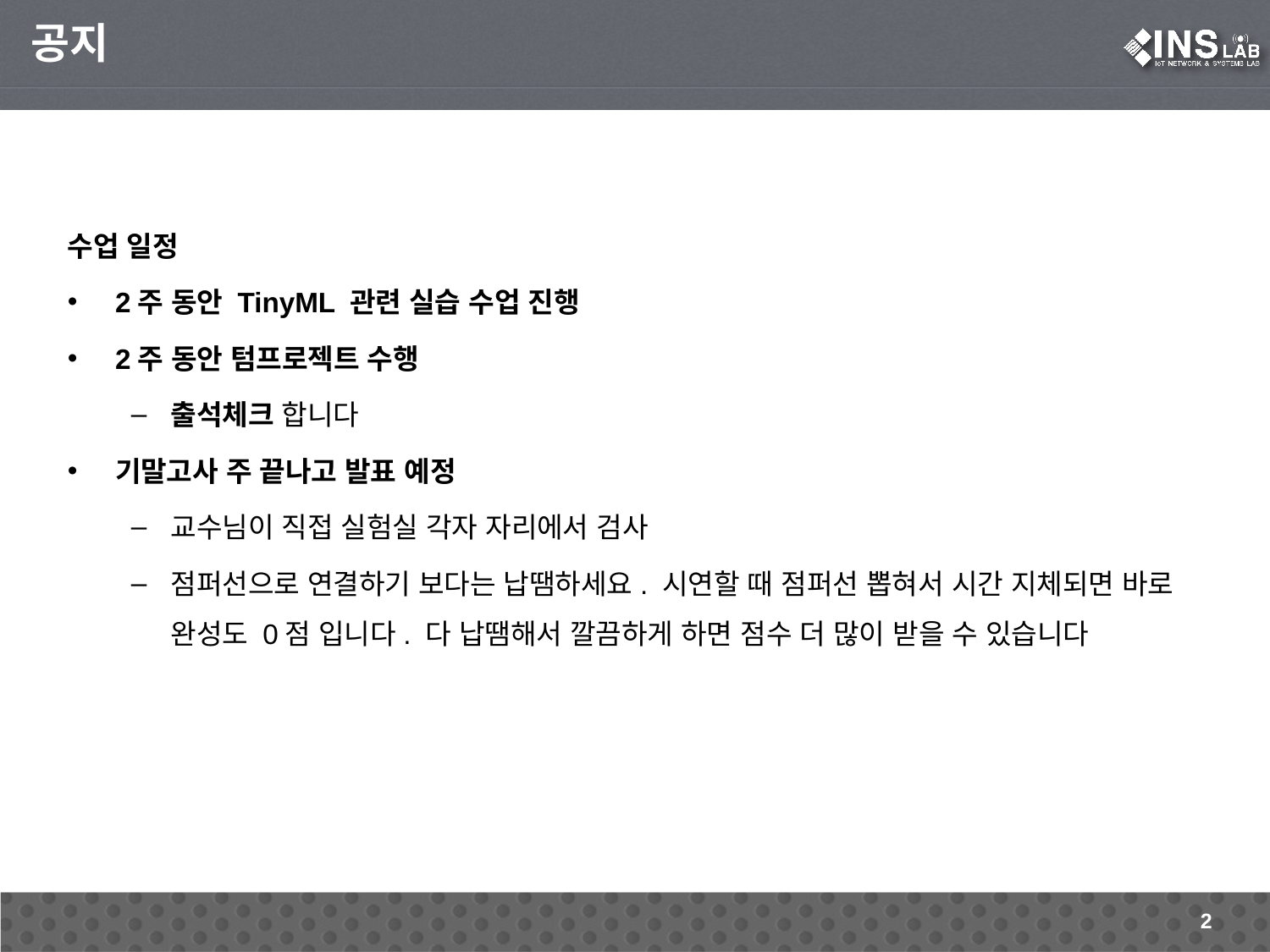

공지

수업 일정
2주 동안 TinyML 관련 실습 수업 진행
2주 동안 텀프로젝트 수행
출석체크 합니다
기말고사 주 끝나고 발표 예정
교수님이 직접 실험실 각자 자리에서 검사
점퍼선으로 연결하기 보다는 납땜하세요. 시연할 때 점퍼선 뽑혀서 시간 지체되면 바로 완성도 0점 입니다. 다 납땜해서 깔끔하게 하면 점수 더 많이 받을 수 있습니다

2